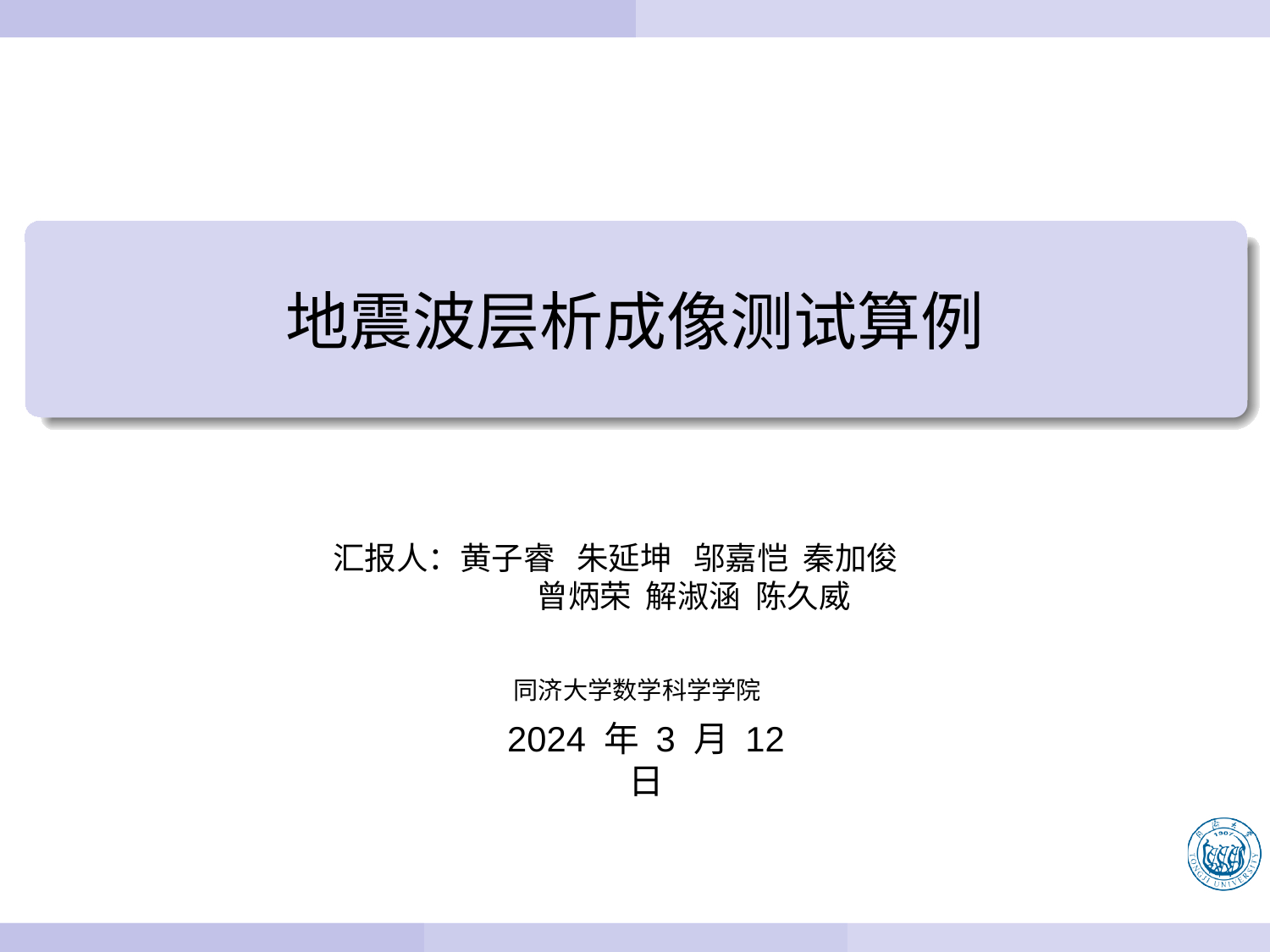

地震波层析成像测试算例
汇报人：黄子睿   朱延坤   邬嘉恺  秦加俊
曾炳荣  解淑涵  陈久威
同济大学数学科学学院
2024 年 3 月 12 日